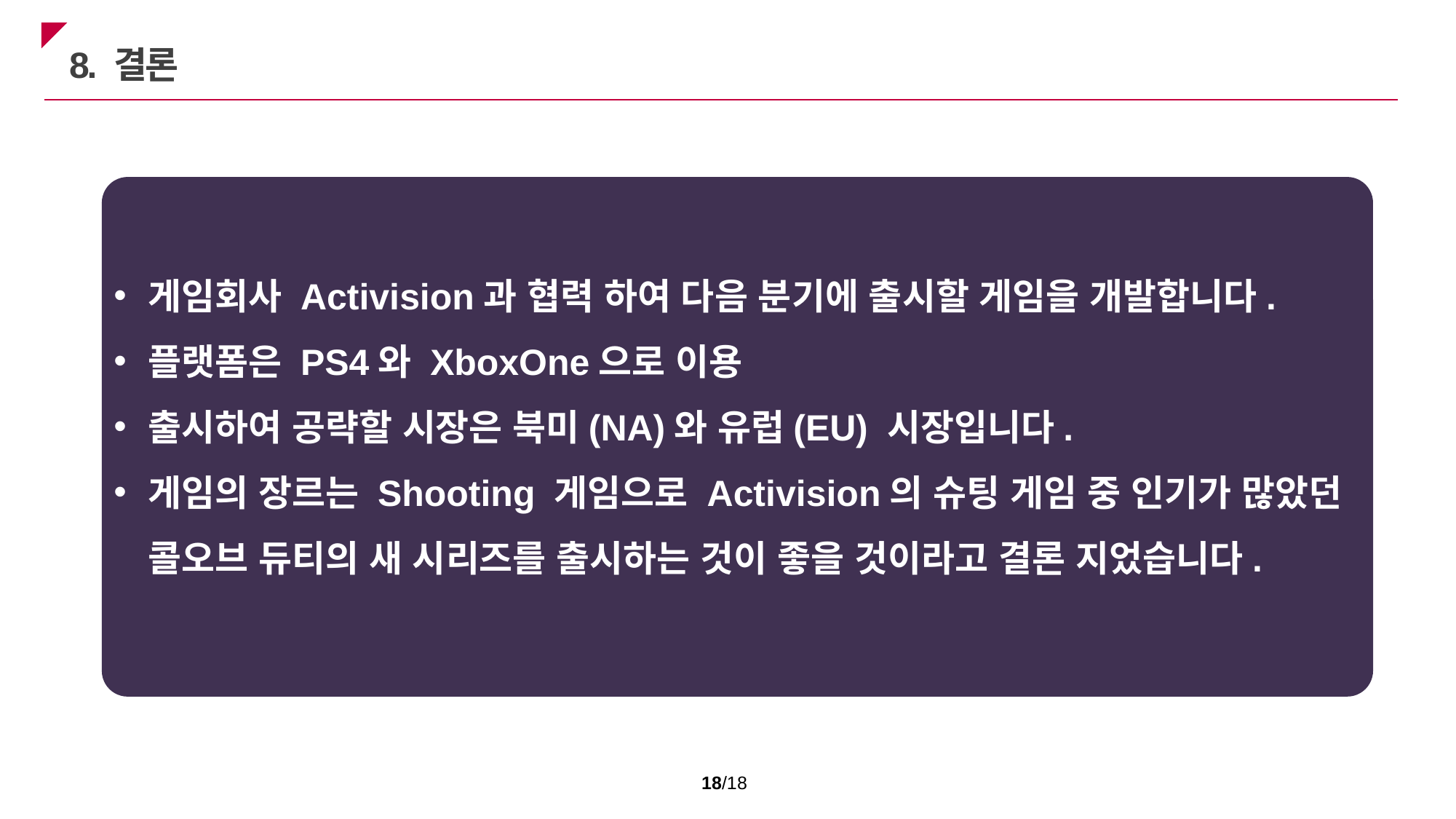

8. 결론
게임회사 Activision과 협력 하여 다음 분기에 출시할 게임을 개발합니다.
플랫폼은 PS4와 XboxOne으로 이용
출시하여 공략할 시장은 북미(NA)와 유럽(EU) 시장입니다.
게임의 장르는 Shooting 게임으로 Activision의 슈팅 게임 중 인기가 많았던 콜오브 듀티의 새 시리즈를 출시하는 것이 좋을 것이라고 결론 지었습니다.